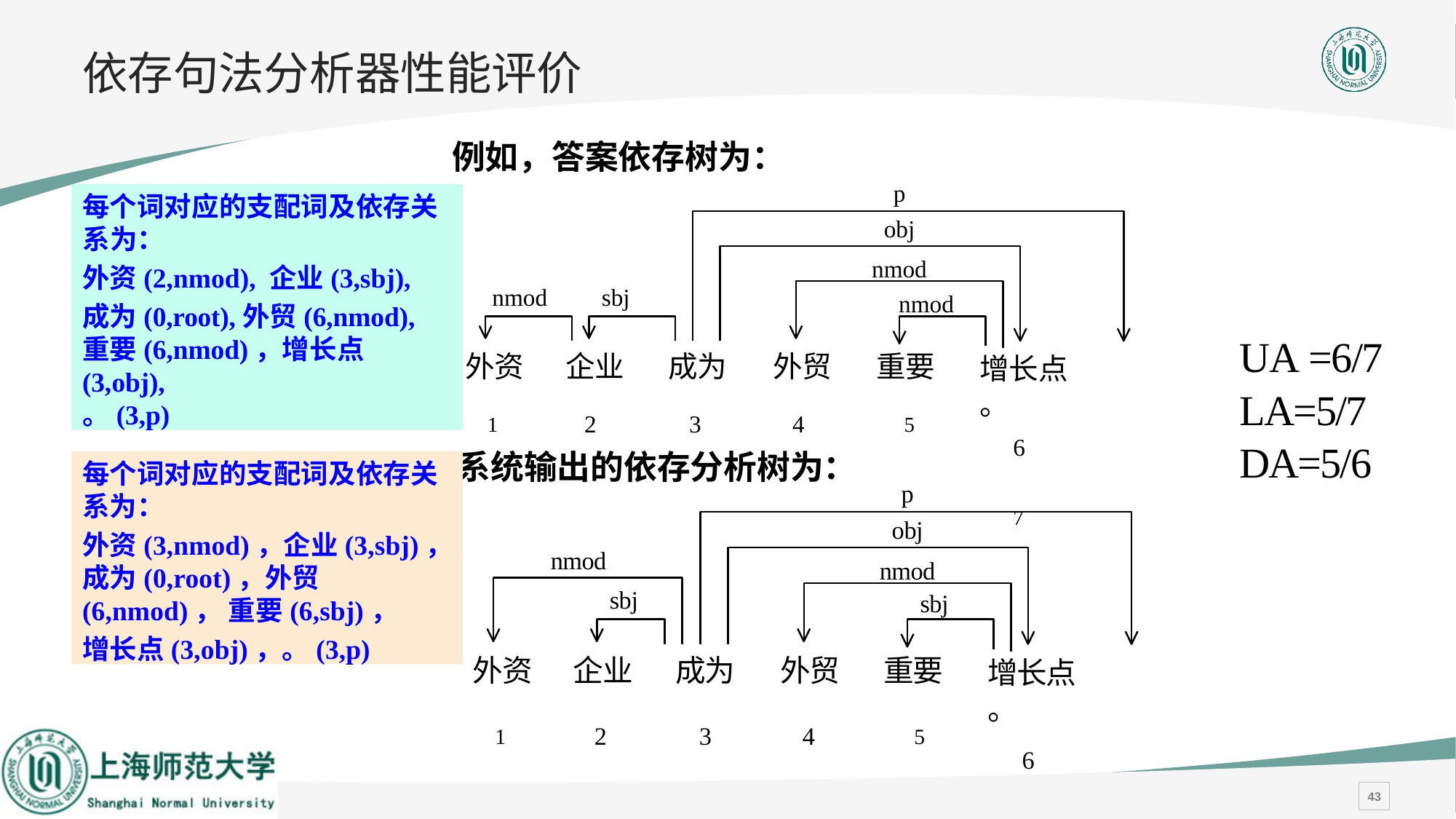

# 依存句法分析器性能评价
例如，答案依存树为：
p
每个词对应的支配词及依存关系为：
外资(2,nmod), 企业(3,sbj),
成为(0,root),外贸(6,nmod),
重要(6,nmod)，增长点(3,obj),
。(3,p)

obj

nmod
nmod
sbj

nmod

UA =6/7
LA=5/7
DA=5/6

外资	企业	成为	外贸	重要
1	2	3	4	5
增长点	。
6	7
系统输出的依存分析树为：
每个词对应的支配词及依存关系为：
外资(3,nmod)，企业(3,sbj)，成为(0,root)，外贸(6,nmod)， 重要(6,sbj)，
增长点(3,obj)，。(3,p)
p

obj
nmod

nmod

sbj

sbj

增长点	。
6	7

外资	企业	成为	外贸	重要
1	2	3	4	5